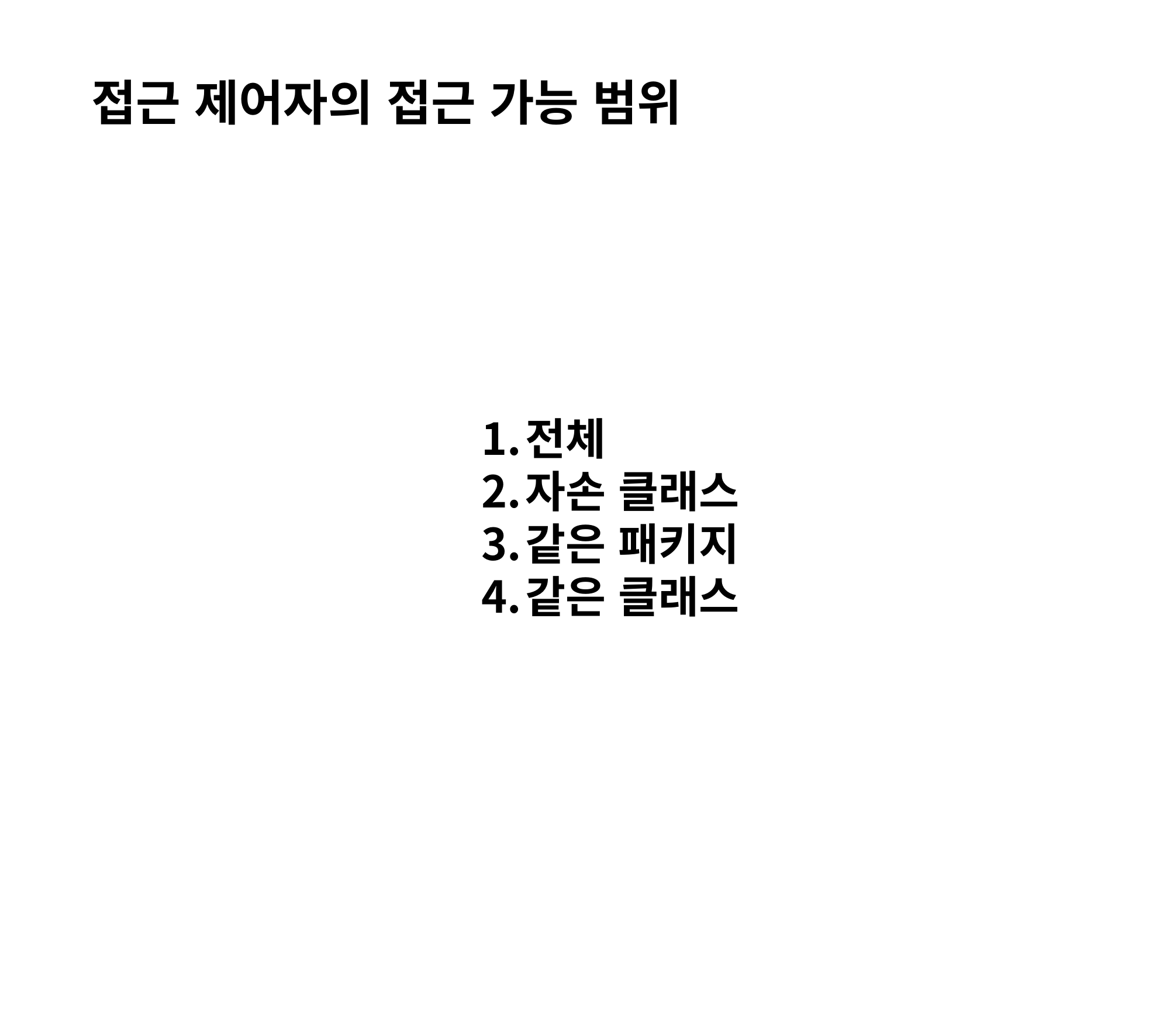

접근 제어자의 접근 가능 범위
전체
자손 클래스
같은 패키지
같은 클래스